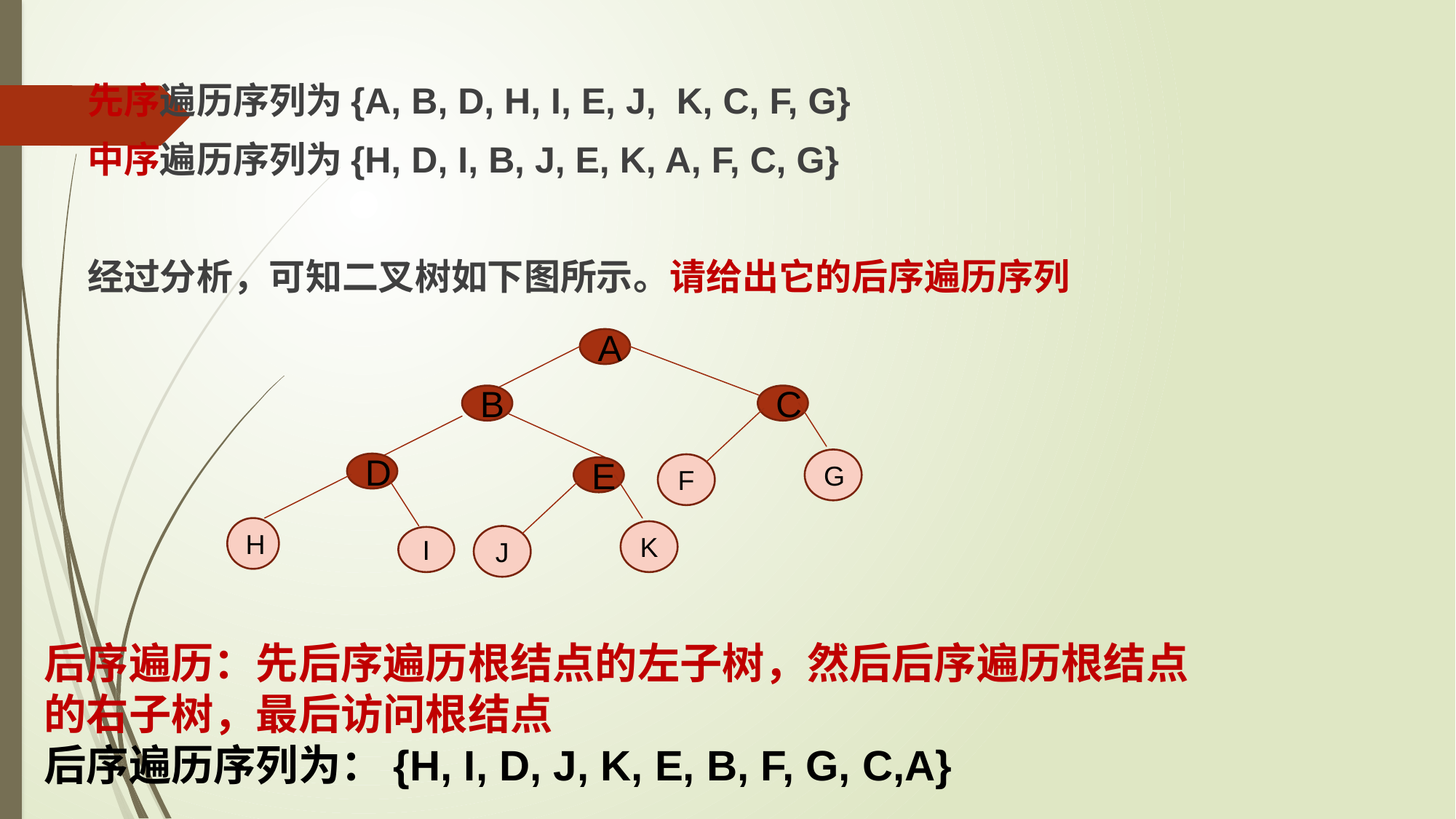

先序遍历序列为{A, B, D, H, I, E, J,  K, C, F, G}
中序遍历序列为{H, D, I, B, J, E, K, A, F, C, G}

经过分析，可知二叉树如下图所示。请给出它的后序遍历序列

A
B
C
G
D
F
E
H
K
J
I
后序遍历：先后序遍历根结点的左子树，然后后序遍历根结点的右子树，最后访问根结点
后序遍历序列为：{H, I, D, J, K, E, B, F, G, C,A}